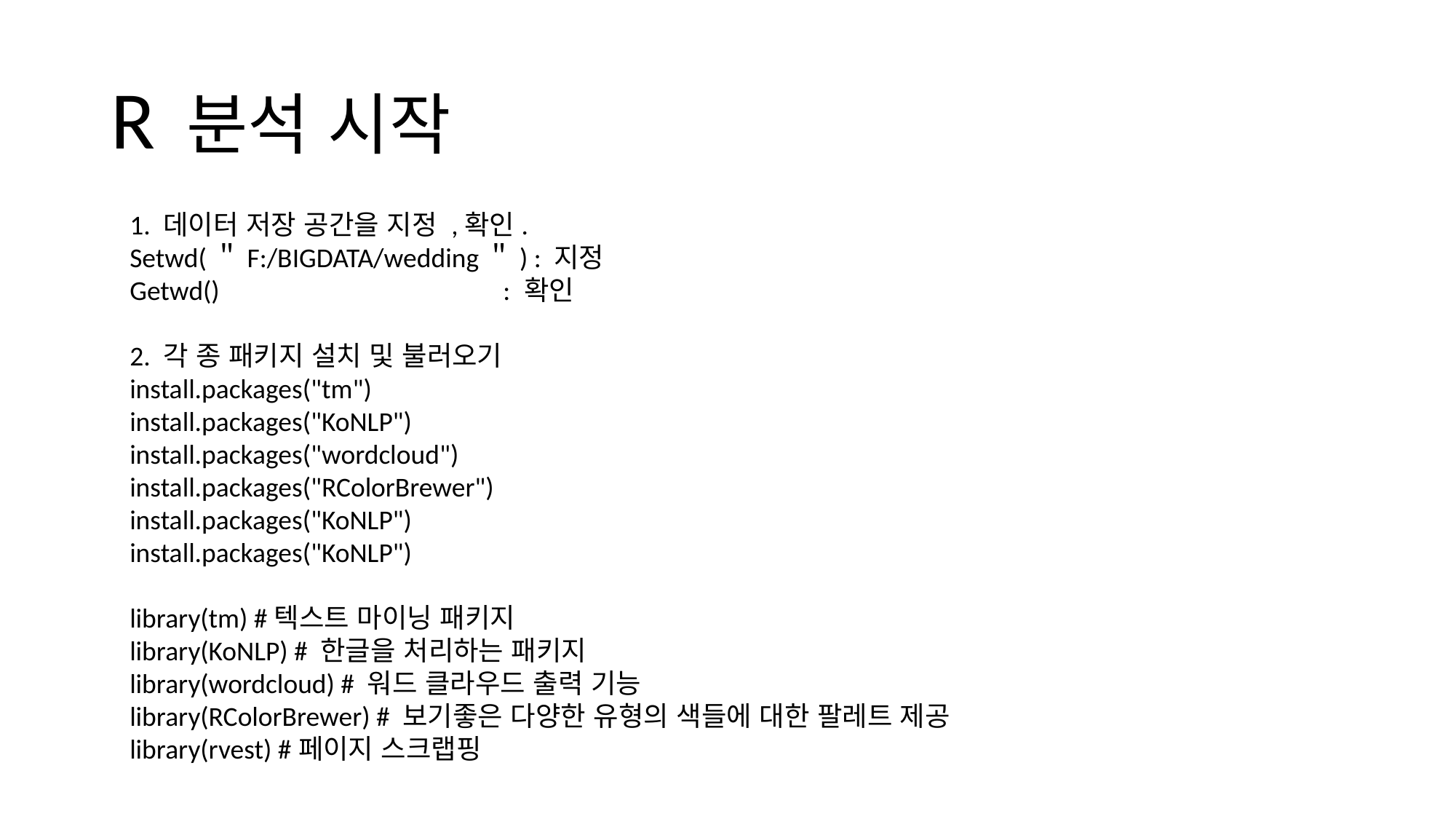

# R 분석 시작
1. 데이터 저장 공간을 지정 ,확인.
Setwd(＂F:/BIGDATA/wedding＂) : 지정
Getwd()                                              : 확인

2. 각 종 패키지 설치 및 불러오기
install.packages("tm")
install.packages("KoNLP")
install.packages("wordcloud")
install.packages("RColorBrewer")
install.packages("KoNLP")
install.packages("KoNLP")

library(tm) #텍스트 마이닝 패키지
library(KoNLP) # 한글을 처리하는 패키지
library(wordcloud) # 워드 클라우드 출력 기능
library(RColorBrewer) # 보기좋은 다양한 유형의 색들에 대한 팔레트 제공
library(rvest) #페이지 스크랩핑